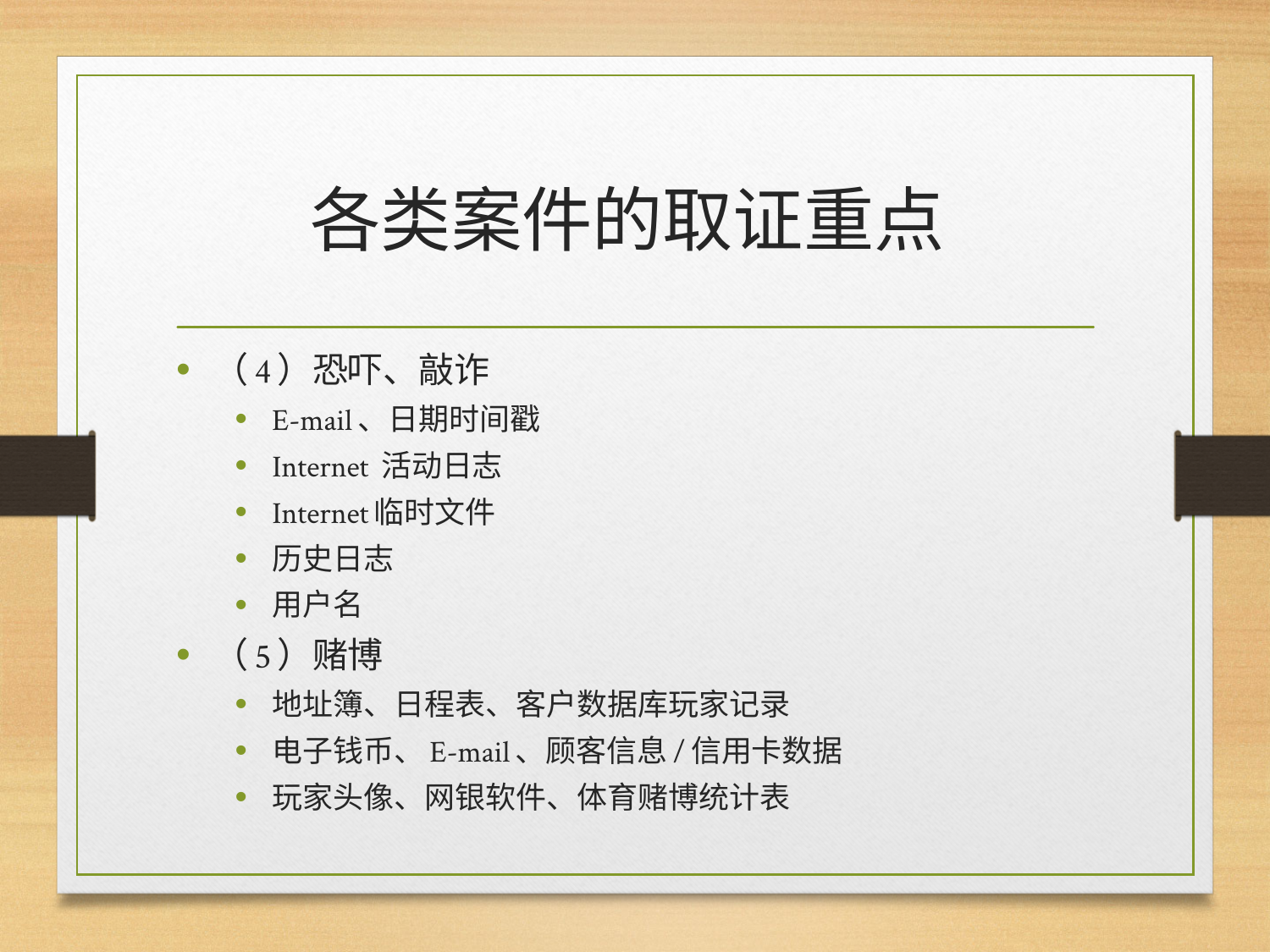

# 各类案件的取证重点
（4）恐吓、敲诈
E-mail、日期时间戳
Internet 活动日志
Internet临时文件
历史日志
用户名
（5）赌博
地址簿、日程表、客户数据库玩家记录
电子钱币、E-mail、顾客信息/信用卡数据
玩家头像、网银软件、体育赌博统计表